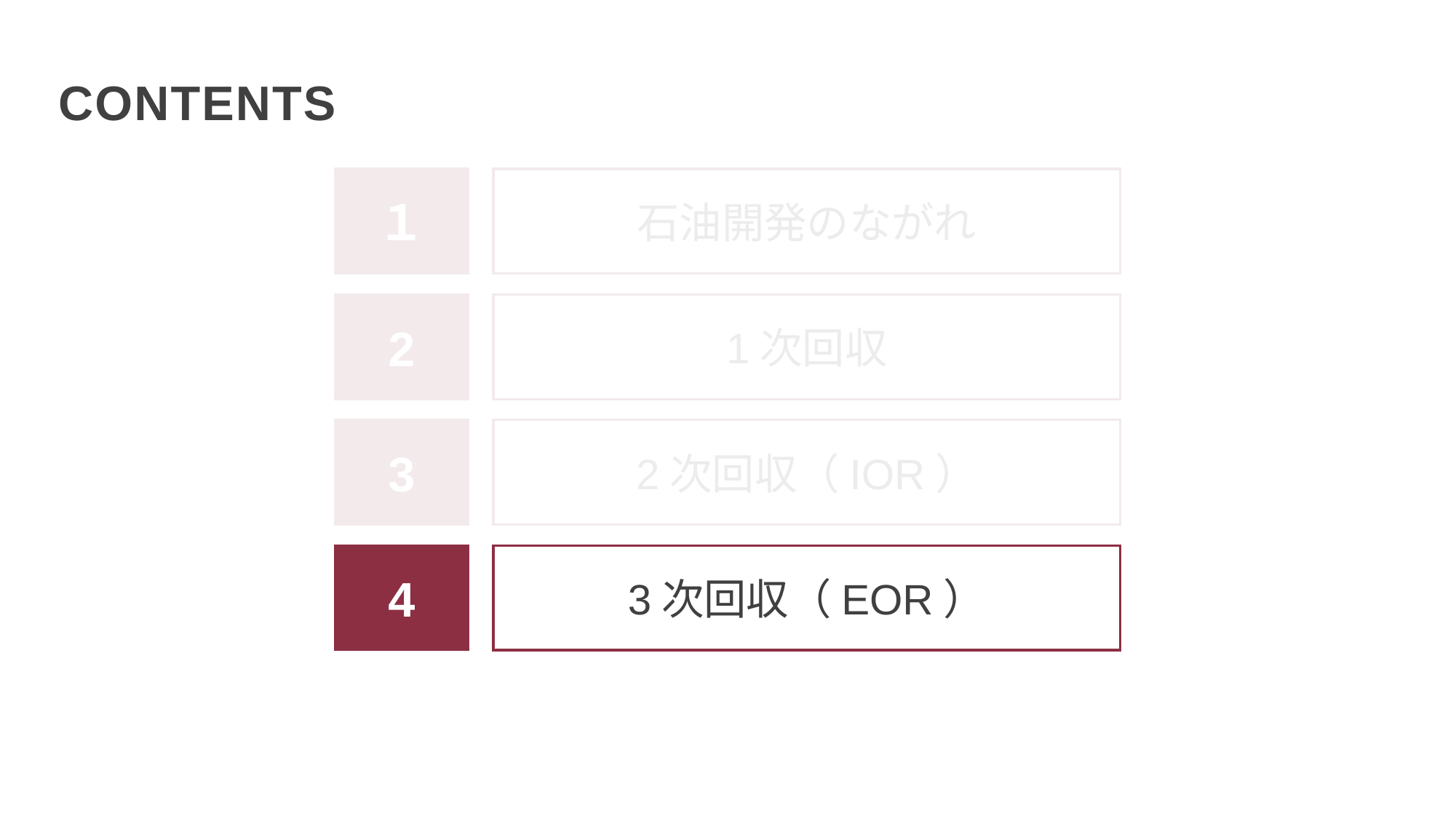

# CONTENTS

１
石油開発のながれ
2
1次回収
3
2次回収（IOR）
4
3次回収（EOR）